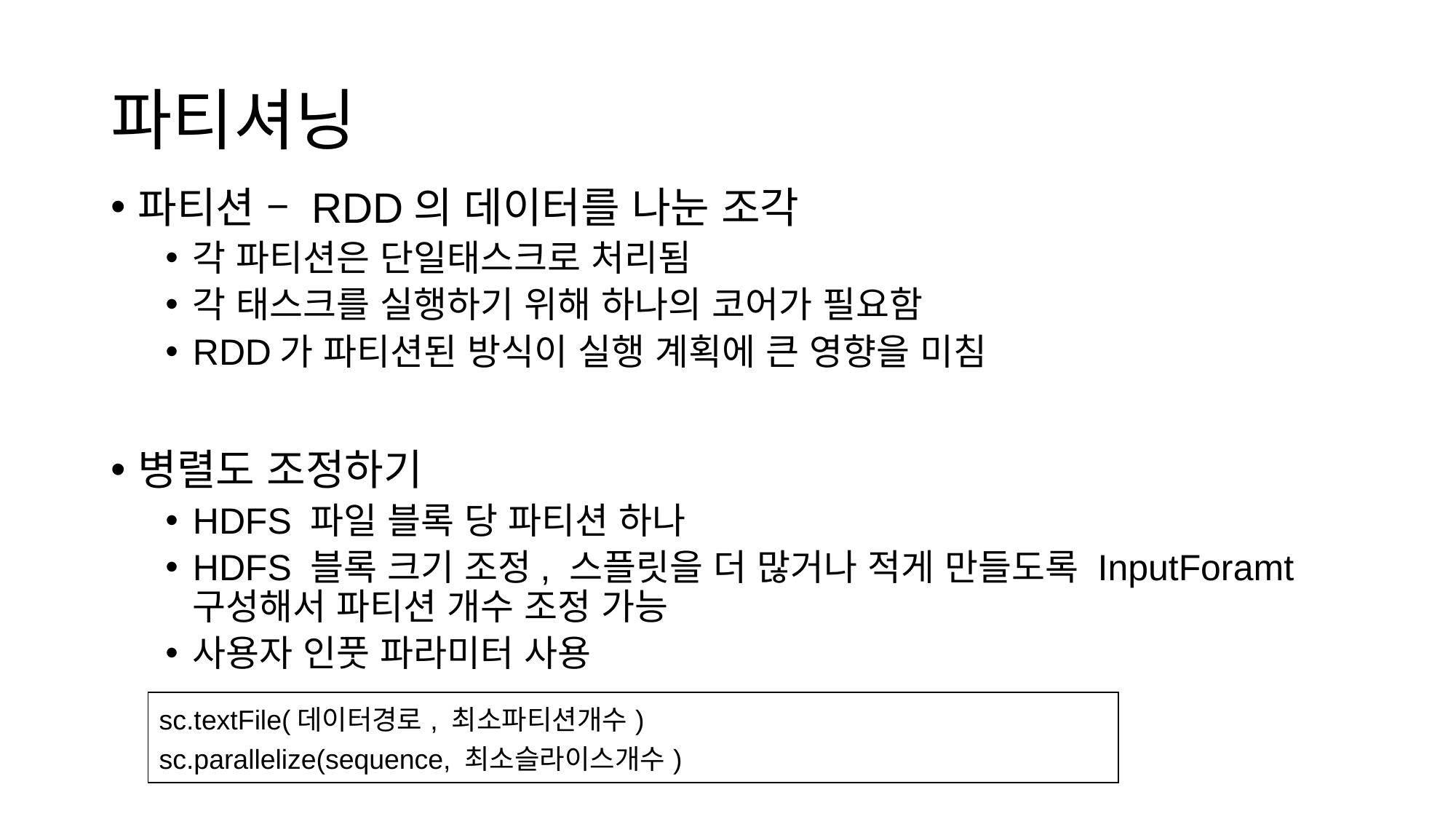

# 파티셔닝
파티션 – RDD의 데이터를 나눈 조각
각 파티션은 단일태스크로 처리됨
각 태스크를 실행하기 위해 하나의 코어가 필요함
RDD가 파티션된 방식이 실행 계획에 큰 영향을 미침

병렬도 조정하기
HDFS 파일 블록 당 파티션 하나
HDFS 블록 크기 조정, 스플릿을 더 많거나 적게 만들도록 InputForamt 구성해서 파티션 개수 조정 가능
사용자 인풋 파라미터 사용

| sc.textFile(데이터경로, 최소파티션개수) sc.parallelize(sequence, 최소슬라이스개수) |
| --- |